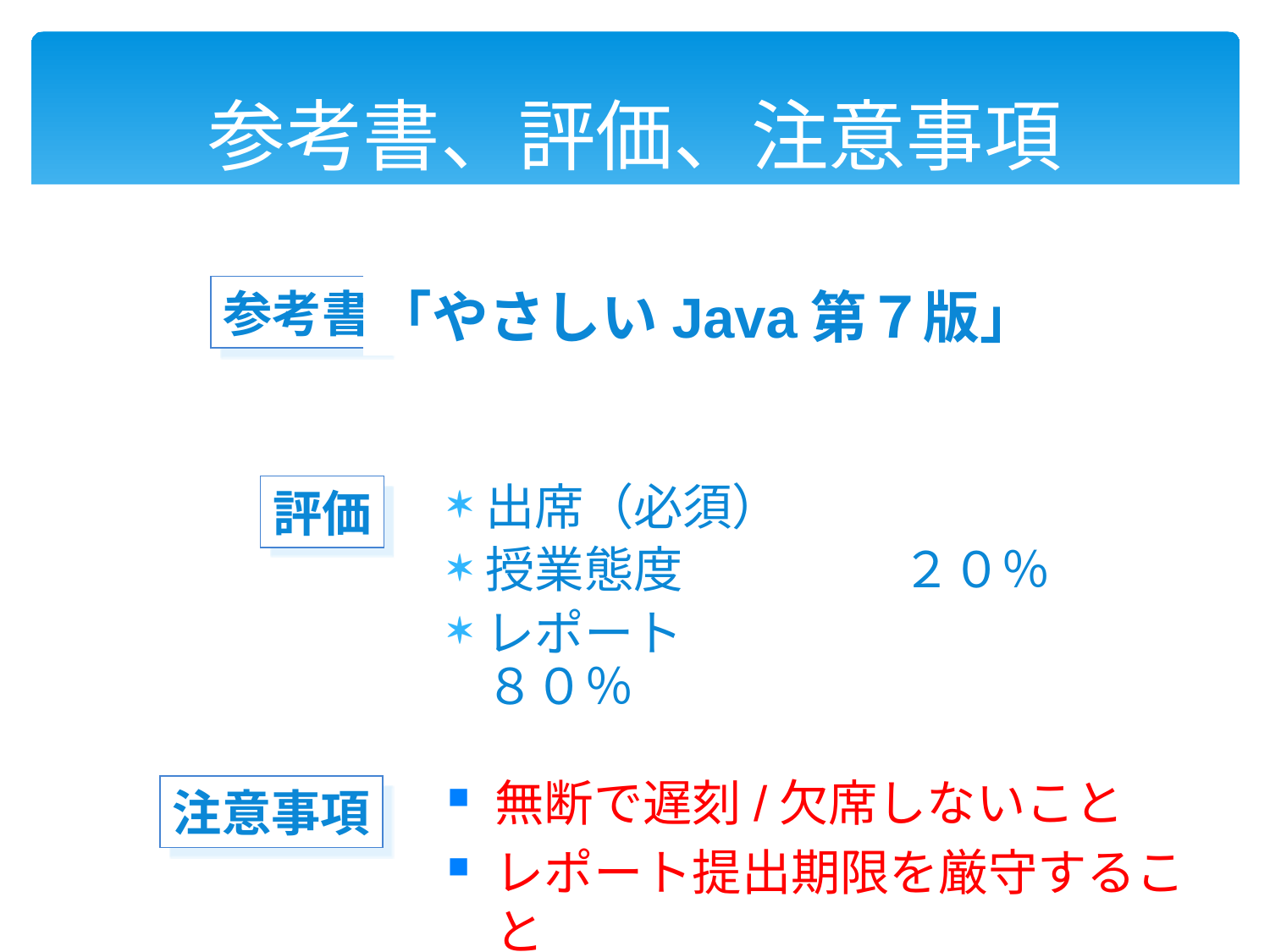

# 参考書、評価、注意事項

「やさしいJava第７版」
参考書
出席（必須）
授業態度                    ２０％
レポート　　　　　　      　８０％
評価
無断で遅刻/欠席しないこと
レポート提出期限を厳守すること
注意事項